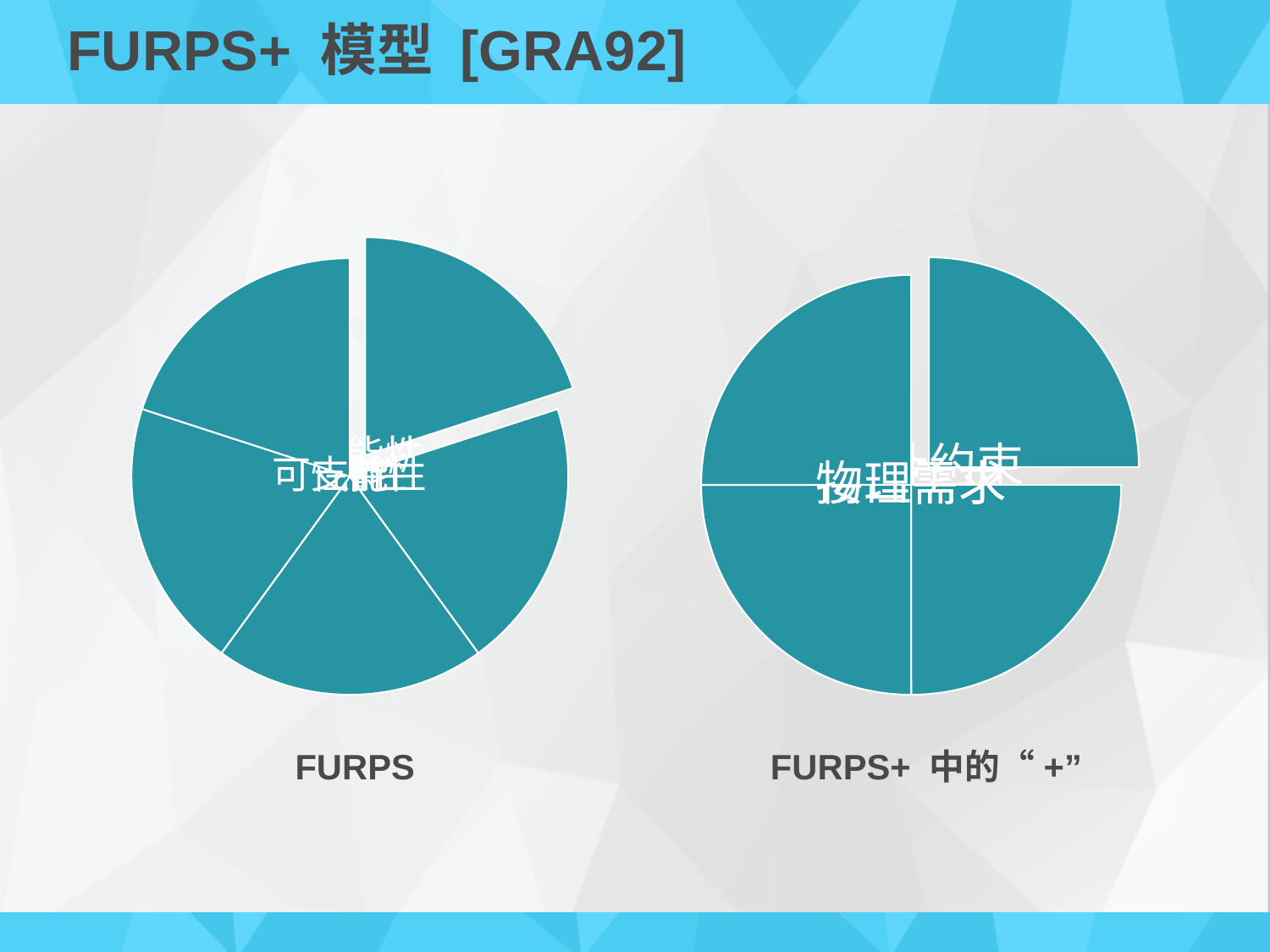

# FURPS+ 模型 [GRA92]
功能性
可用性
可靠性
性能
可支持性
设计约束
实施需求
接口需求
物理需求
FURPS+ 中的“+”
FURPS